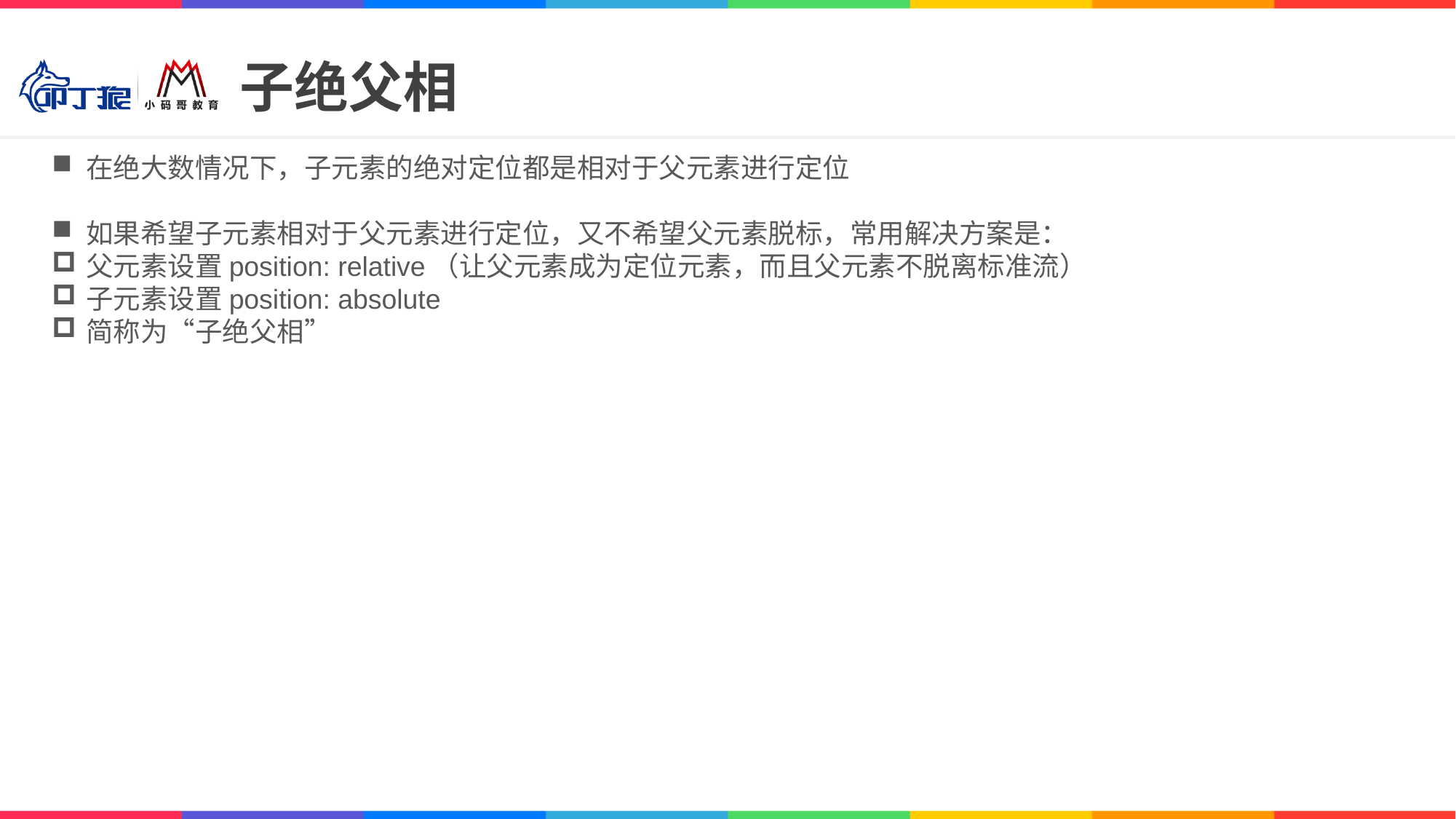

# 子绝父相

在绝大数情况下，子元素的绝对定位都是相对于父元素进行定位

如果希望子元素相对于父元素进行定位，又不希望父元素脱标，常用解决方案是：
父元素设置position: relative（让父元素成为定位元素，而且父元素不脱离标准流）
子元素设置position: absolute
简称为“子绝父相”